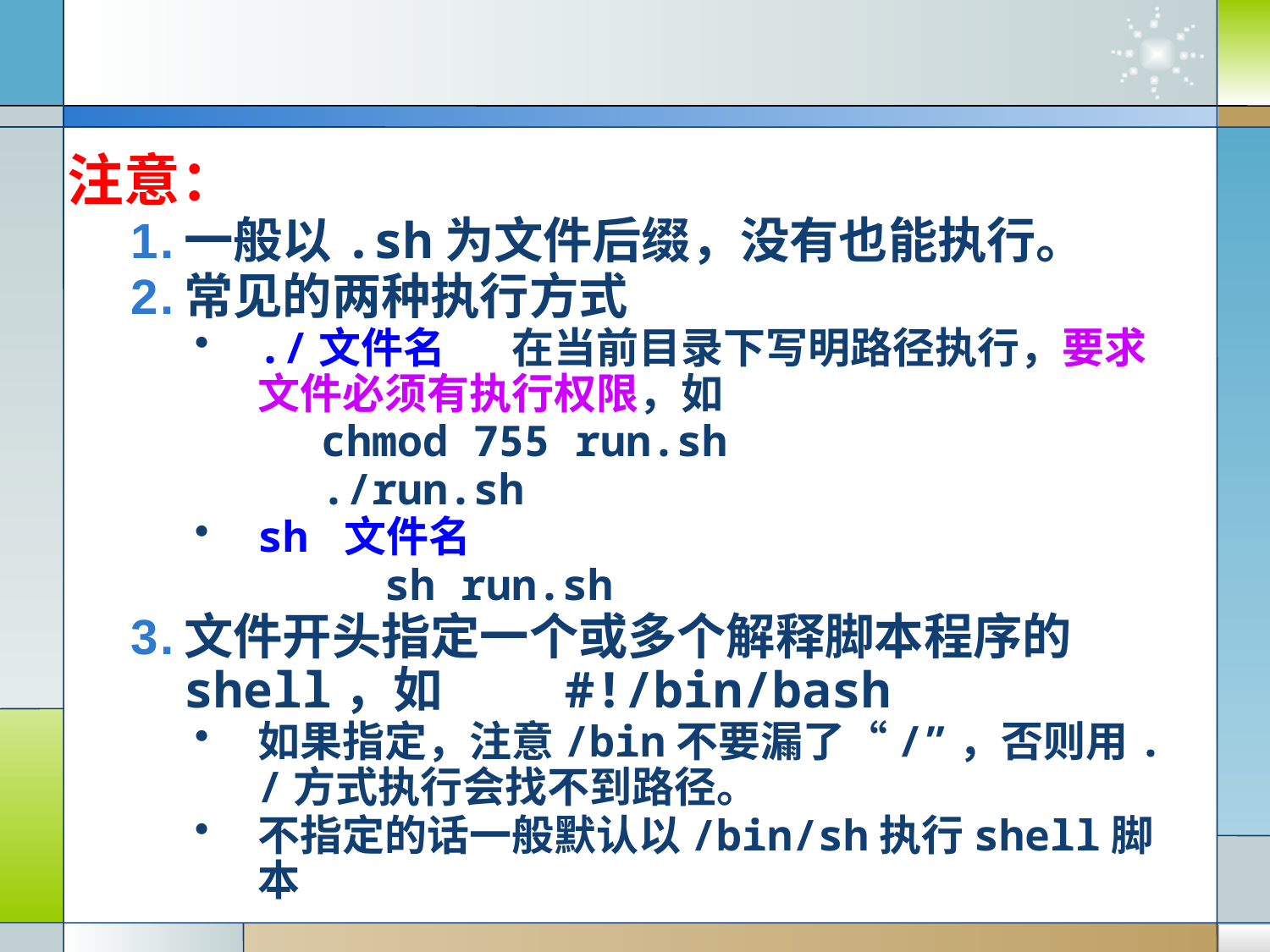

注意：
一般以.sh为文件后缀，没有也能执行。
常见的两种执行方式
./文件名	在当前目录下写明路径执行，要求文件必须有执行权限，如
chmod 755 run.sh
./run.sh
sh 文件名
		sh run.sh
文件开头指定一个或多个解释脚本程序的shell，如	#!/bin/bash
如果指定，注意/bin不要漏了“/”，否则用./方式执行会找不到路径。
不指定的话一般默认以/bin/sh执行shell脚本